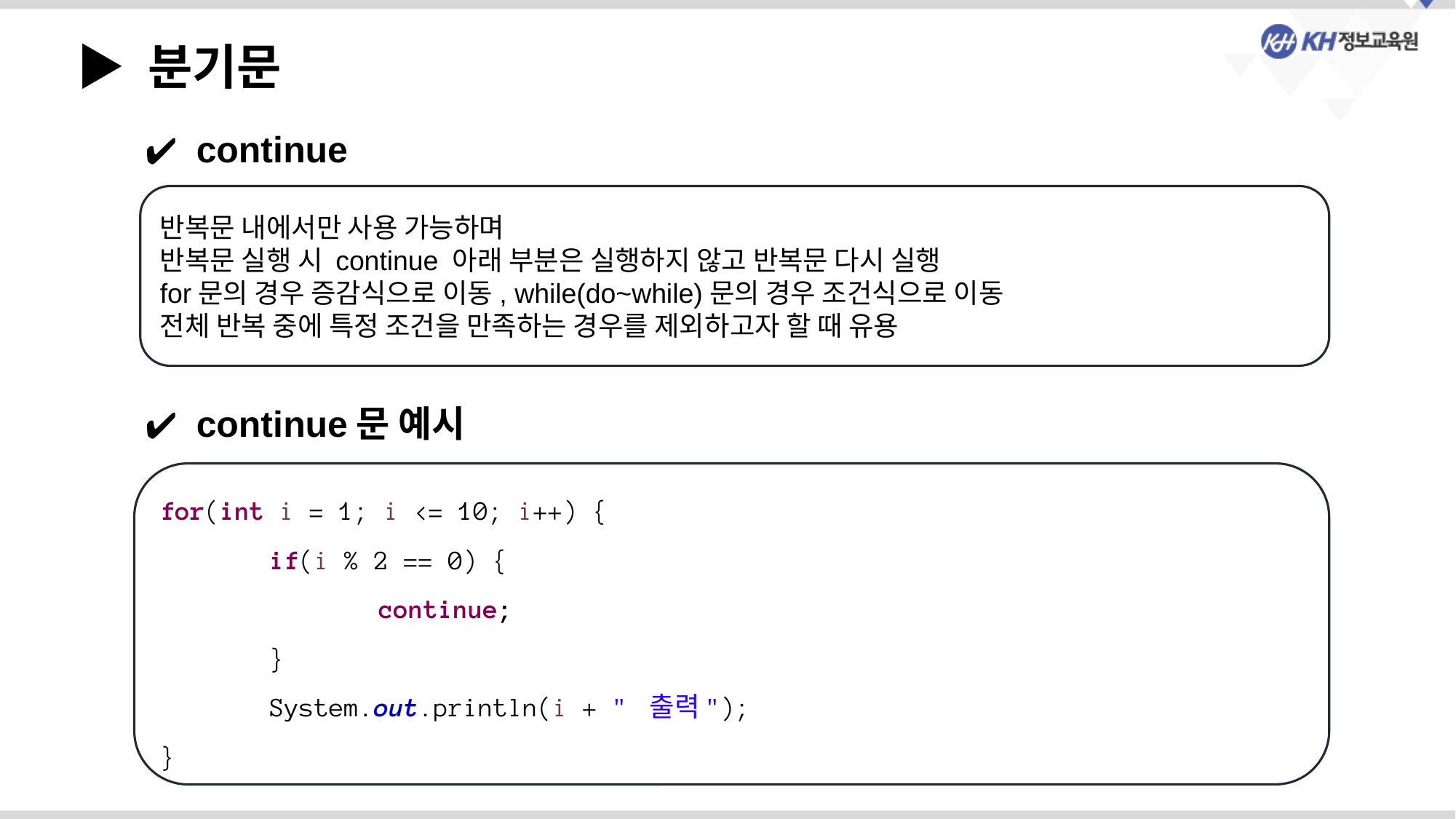

▶ 분기문
 continue
반복문 내에서만 사용 가능하며
반복문 실행 시 continue 아래 부분은 실행하지 않고 반복문 다시 실행
for문의 경우 증감식으로 이동, while(do~while)문의 경우 조건식으로 이동
전체 반복 중에 특정 조건을 만족하는 경우를 제외하고자 할 때 유용
 continue문 예시
for(int i = 1; i <= 10; i++) {
	if(i % 2 == 0) {
		continue;
	}
	System.out.println(i + " 출력");
}